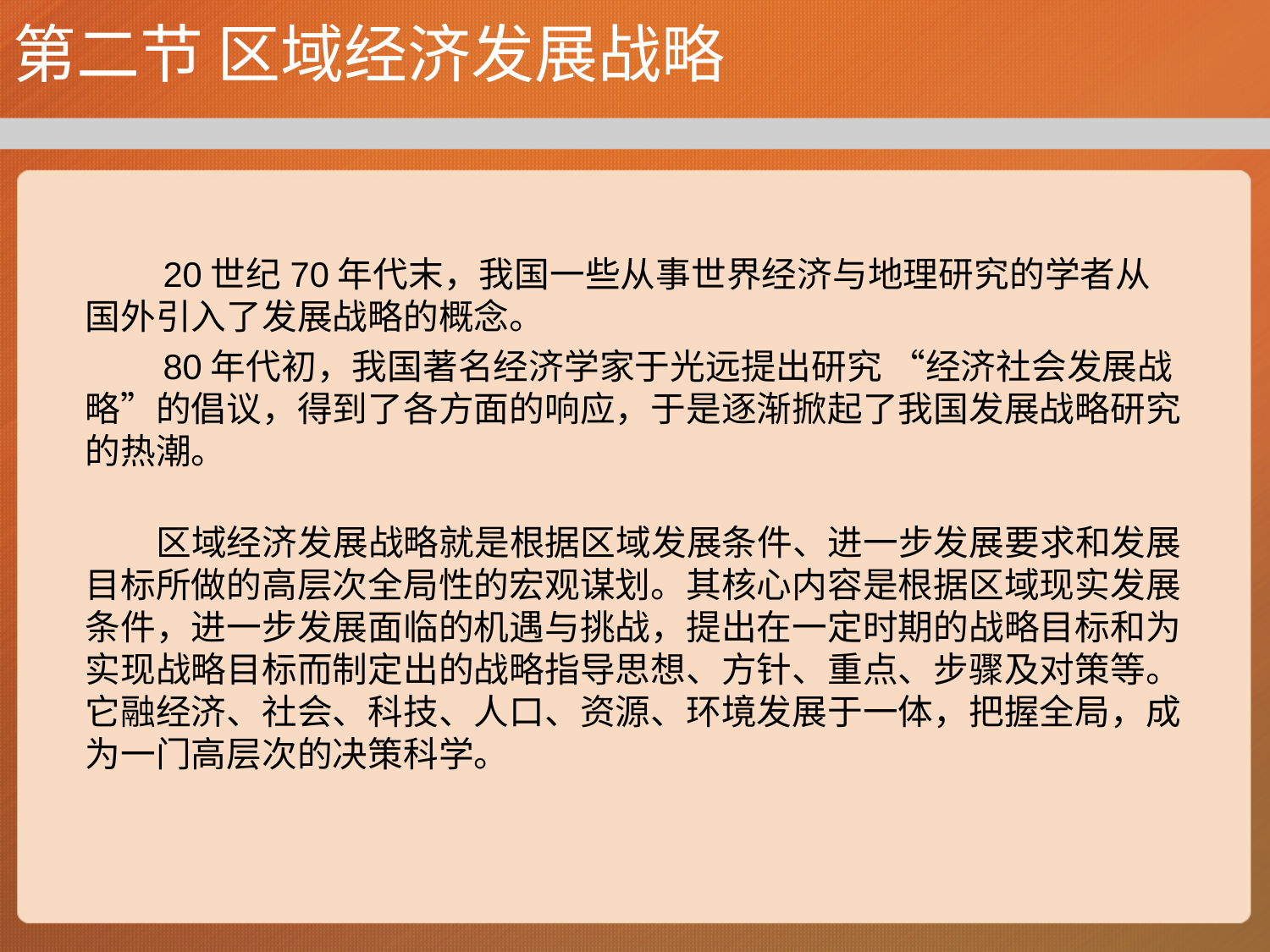

# 第二节 区域经济发展战略
        20世纪70年代末，我国一些从事世界经济与地理研究的学者从国外引入了发展战略的概念。
        80年代初，我国著名经济学家于光远提出研究 “经济社会发展战略”的倡议，得到了各方面的响应，于是逐渐掀起了我国发展战略研究的热潮。
        区域经济发展战略就是根据区域发展条件、进一步发展要求和发展目标所做的高层次全局性的宏观谋划。其核心内容是根据区域现实发展条件，进一步发展面临的机遇与挑战，提出在一定时期的战略目标和为实现战略目标而制定出的战略指导思想、方针、重点、步骤及对策等。它融经济、社会、科技、人口、资源、环境发展于一体，把握全局，成为一门高层次的决策科学。